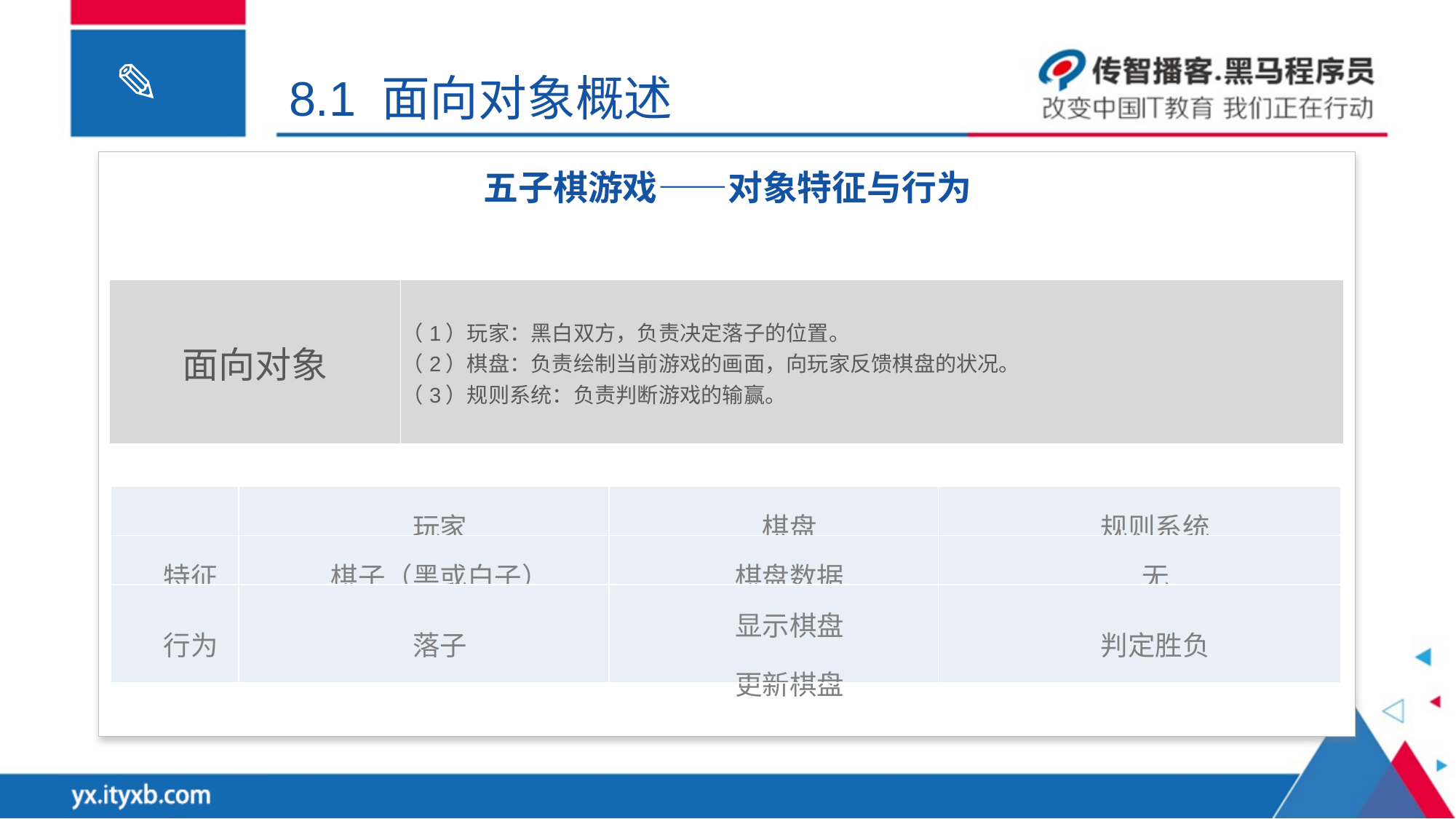

8.1 面向对象概述

五子棋游戏——对象特征与行为
| 面向对象 | （1）玩家：黑白双方，负责决定落子的位置。 （2）棋盘：负责绘制当前游戏的画面，向玩家反馈棋盘的状况。 （3）规则系统：负责判断游戏的输赢。 |
| --- | --- |
|  | 玩家 | 棋盘 | 规则系统 |
| --- | --- | --- | --- |
| 特征 | 棋子（黑或白子） | 棋盘数据 | 无 |
| 行为 | 落子 | 显示棋盘 更新棋盘 | 判定胜负 |